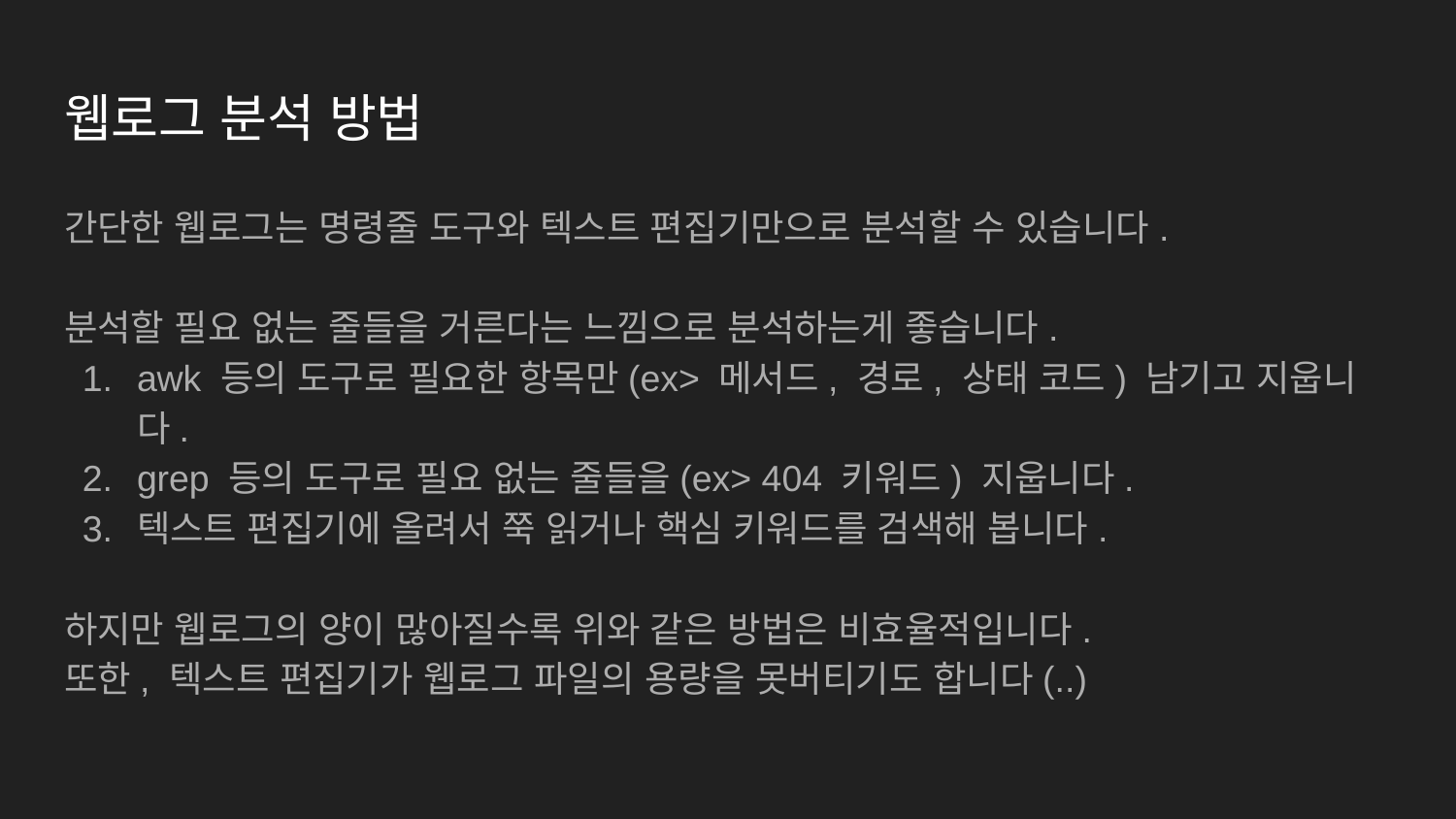

# 웹로그 분석 방법
간단한 웹로그는 명령줄 도구와 텍스트 편집기만으로 분석할 수 있습니다.

분석할 필요 없는 줄들을 거른다는 느낌으로 분석하는게 좋습니다.
awk 등의 도구로 필요한 항목만(ex> 메서드, 경로, 상태 코드) 남기고 지웁니다.
grep 등의 도구로 필요 없는 줄들을(ex> 404 키워드) 지웁니다.
텍스트 편집기에 올려서 쭉 읽거나 핵심 키워드를 검색해 봅니다.

하지만 웹로그의 양이 많아질수록 위와 같은 방법은 비효율적입니다.
또한, 텍스트 편집기가 웹로그 파일의 용량을 못버티기도 합니다(..)